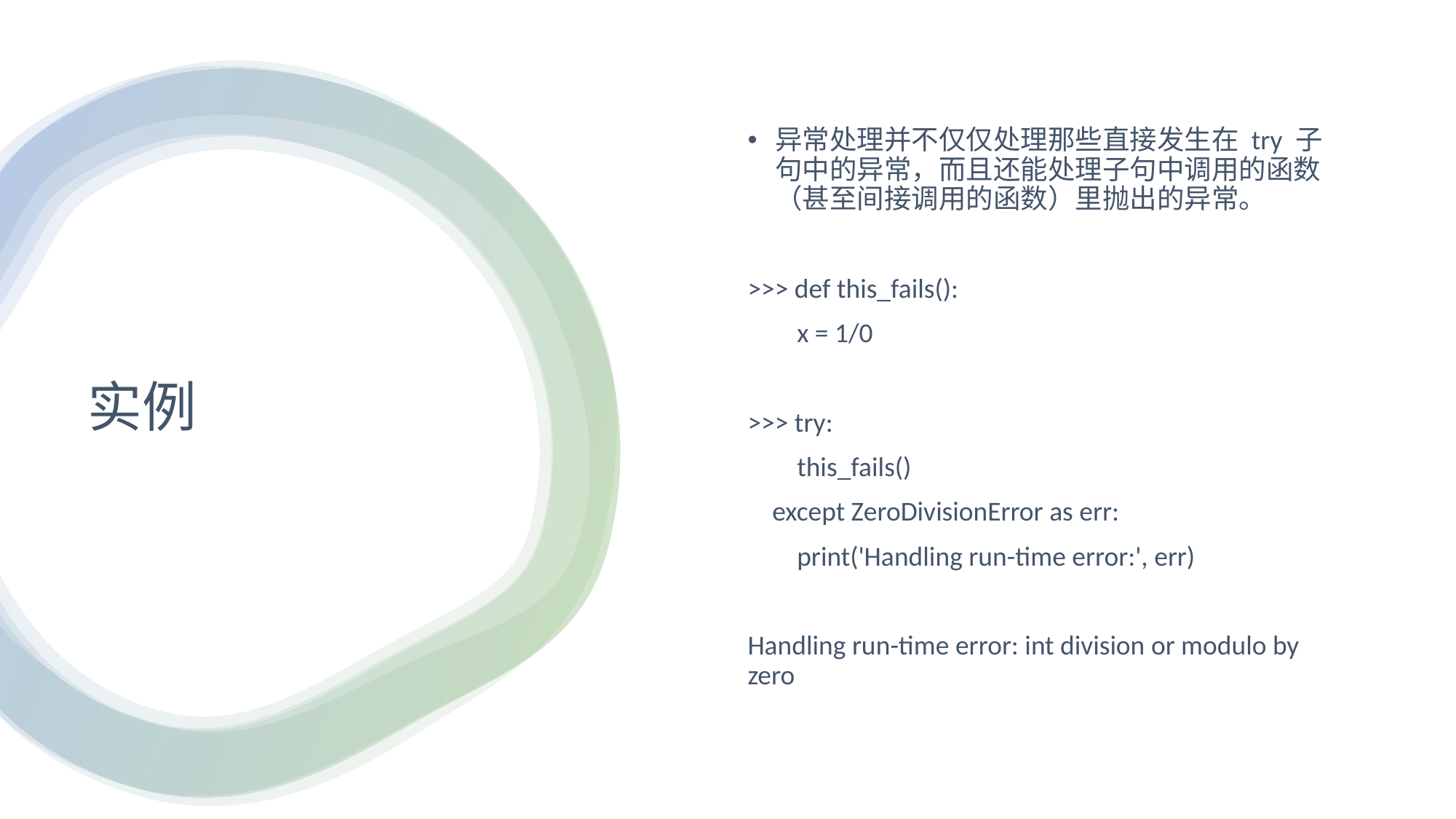

异常处理并不仅仅处理那些直接发生在 try 子句中的异常，而且还能处理子句中调用的函数（甚至间接调用的函数）里抛出的异常。

>>> def this_fails():
        x = 1/0

>>> try:
        this_fails()
    except ZeroDivisionError as err:
        print('Handling run-time error:', err)

Handling run-time error: int division or modulo by zero
# 实例